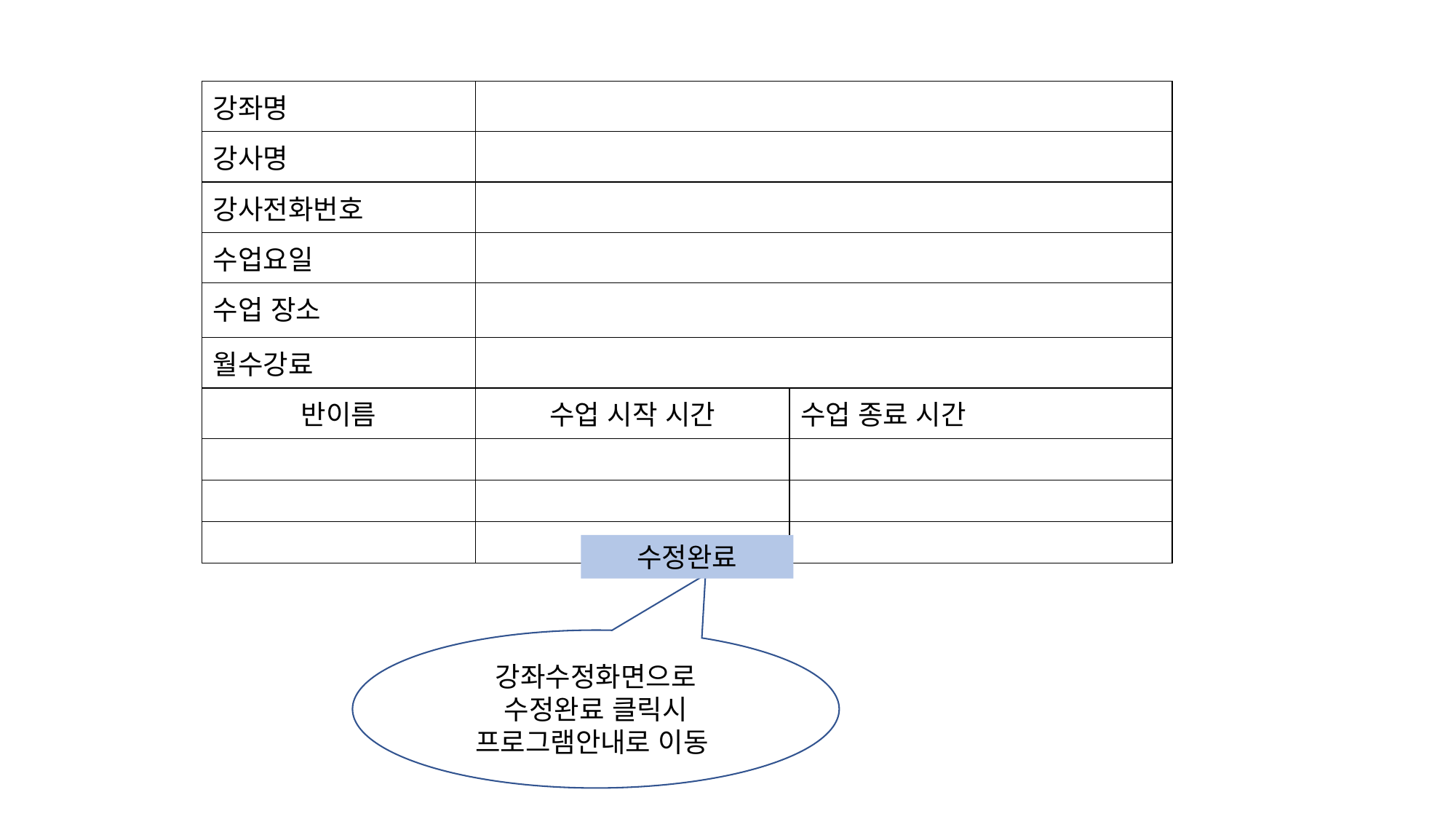

| 강좌명 |  |  |
| --- | --- | --- |
| 강사명 |  |  |
| 강사전화번호 |  |  |
| 수업요일 |  |  |
| 수업 장소 |  |  |
| 월수강료 |  |  |
| 반이름 | 수업 시작 시간 | 수업 종료 시간 |
|  |  |  |
|  |  |  |
|  |  |  |
수정완료
강좌수정화면으로
수정완료 클릭시 프로그램안내로 이동